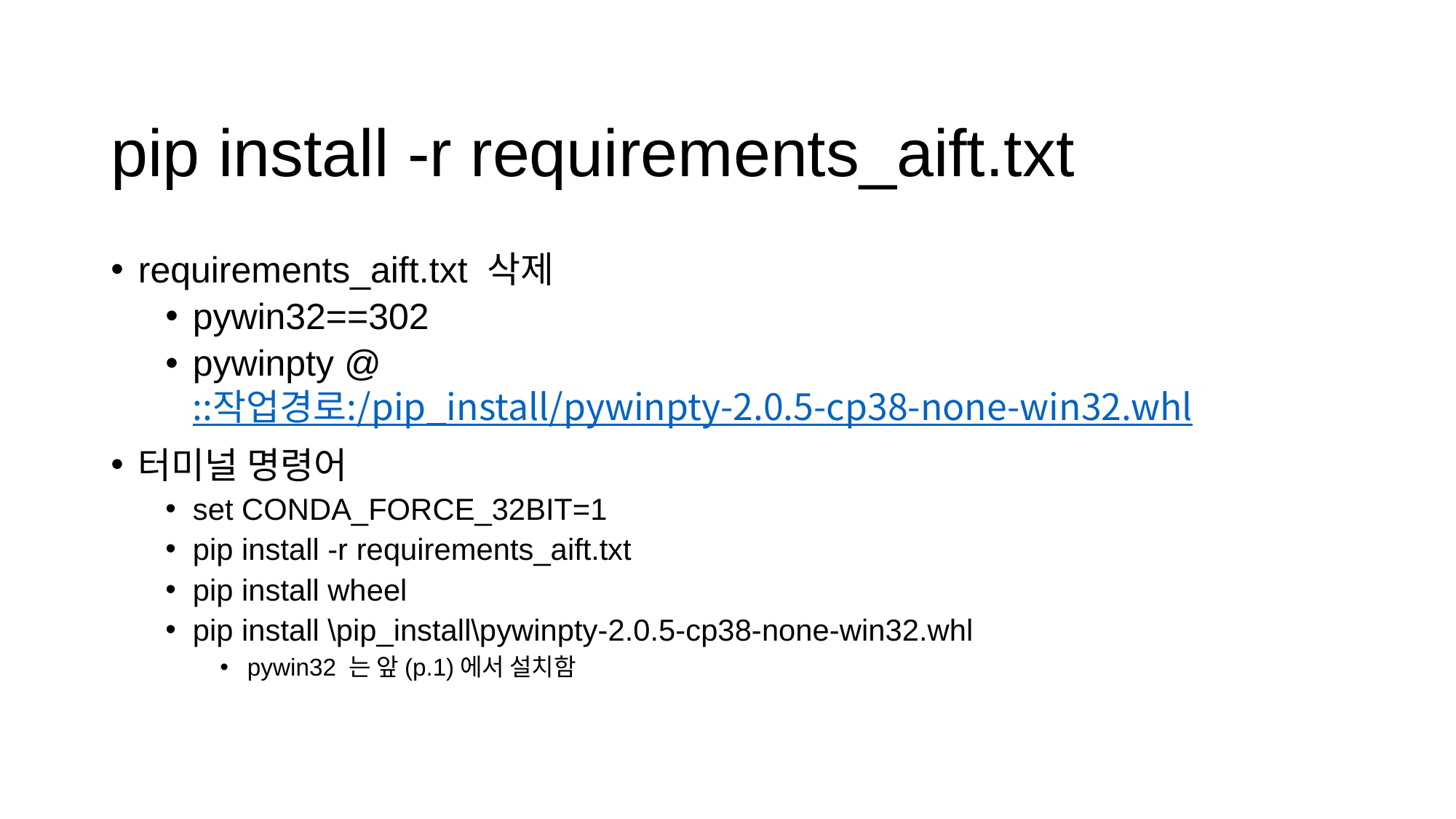

# pip install -r requirements_aift.txt
requirements_aift.txt 삭제
pywin32==302
pywinpty @ ::작업경로:/pip_install/pywinpty-2.0.5-cp38-none-win32.whl
터미널 명령어
set CONDA_FORCE_32BIT=1
pip install -r requirements_aift.txt
pip install wheel
pip install \pip_install\pywinpty-2.0.5-cp38-none-win32.whl
pywin32 는 앞(p.1)에서 설치함